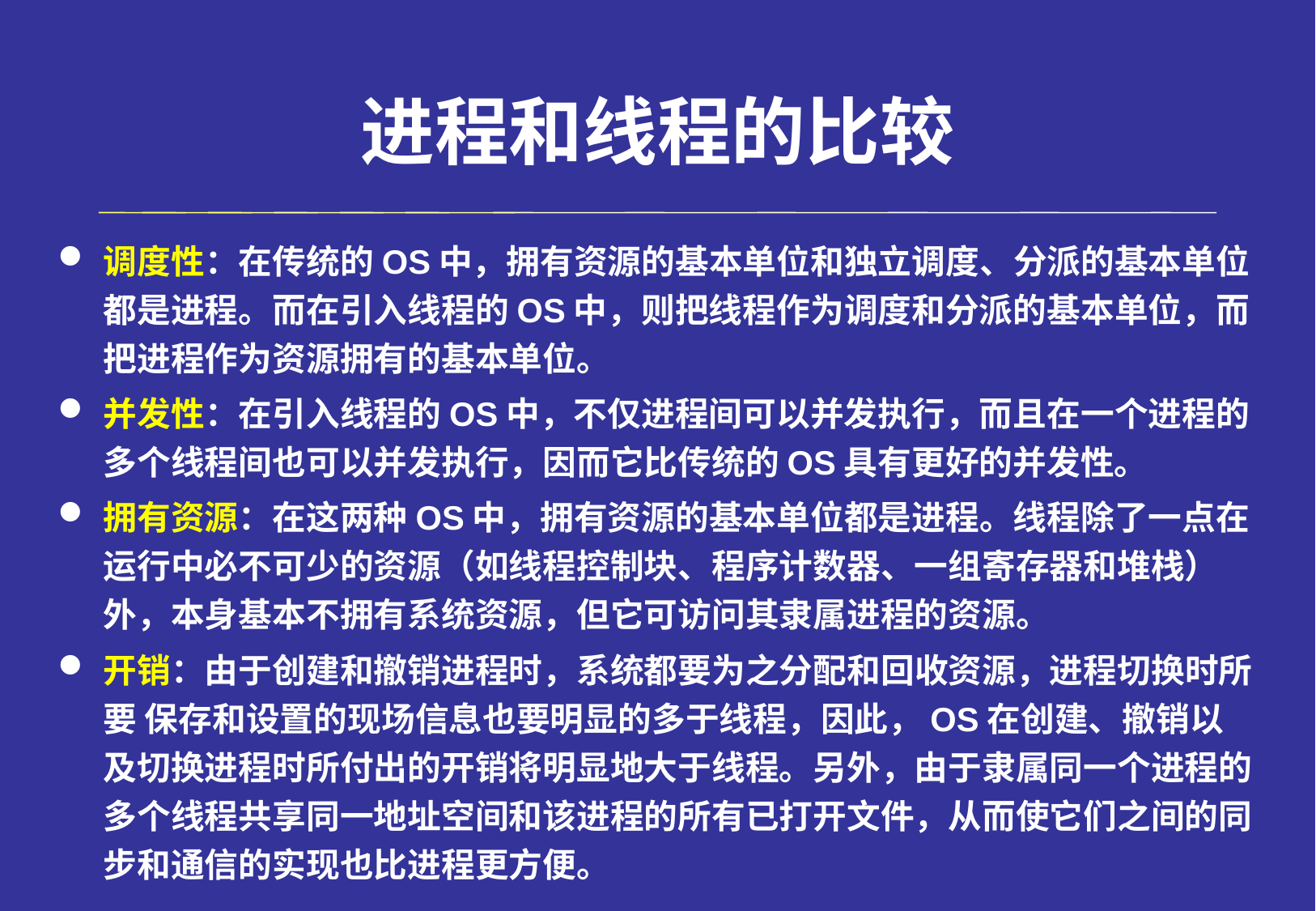

# 进程和线程的比较
调度性：在传统的OS中，拥有资源的基本单位和独立调度、分派的基本单位都是进程。而在引入线程的OS中，则把线程作为调度和分派的基本单位，而把进程作为资源拥有的基本单位。
并发性：在引入线程的OS中，不仅进程间可以并发执行，而且在一个进程的多个线程间也可以并发执行，因而它比传统的OS具有更好的并发性。
拥有资源：在这两种OS中，拥有资源的基本单位都是进程。线程除了一点在运行中必不可少的资源（如线程控制块、程序计数器、一组寄存器和堆栈）外，本身基本不拥有系统资源，但它可访问其隶属进程的资源。
开销：由于创建和撤销进程时，系统都要为之分配和回收资源，进程切换时所要 保存和设置的现场信息也要明显的多于线程，因此，OS在创建、撤销以及切换进程时所付出的开销将明显地大于线程。另外，由于隶属同一个进程的多个线程共享同一地址空间和该进程的所有已打开文件，从而使它们之间的同步和通信的实现也比进程更方便。